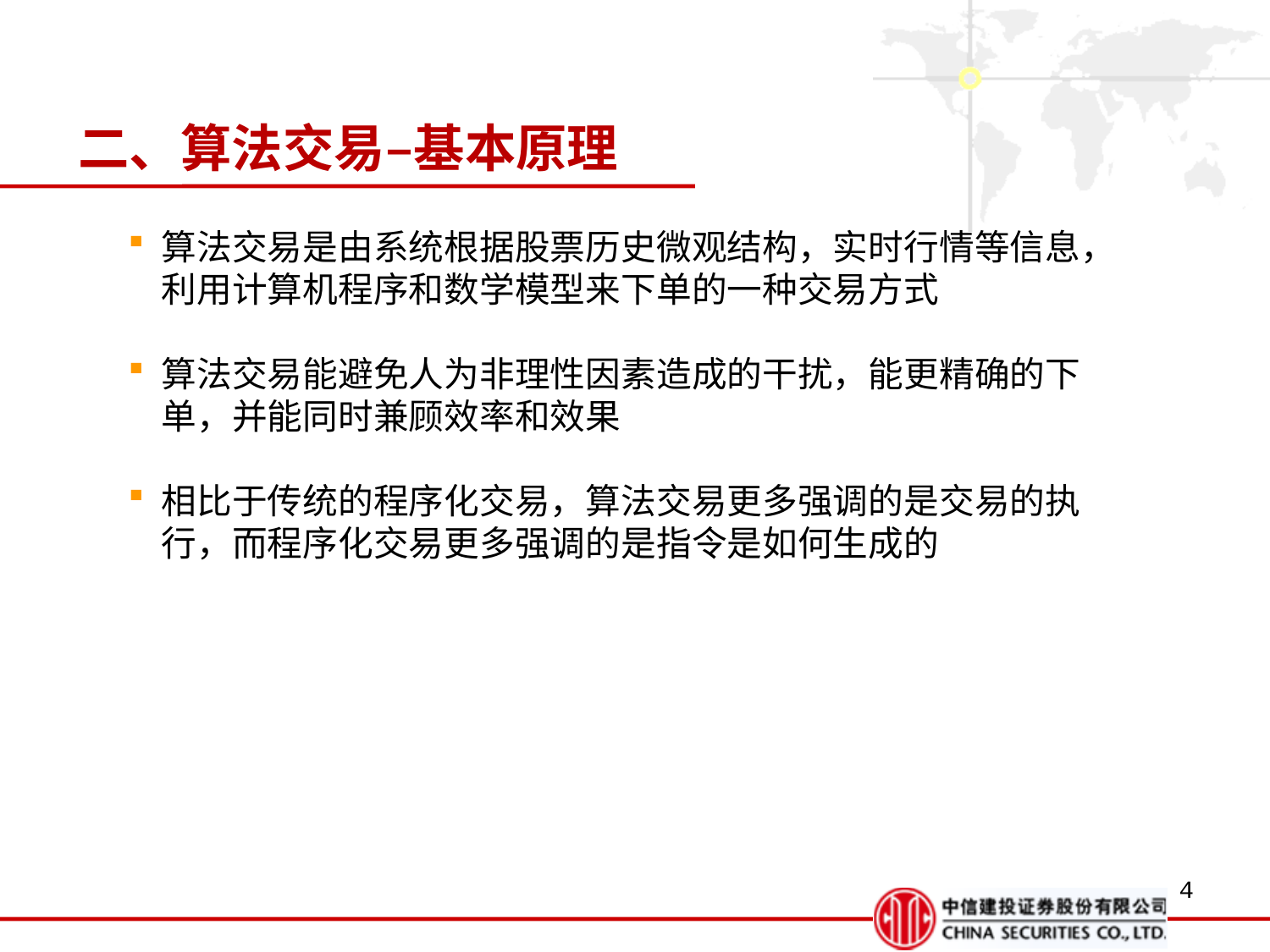

二、算法交易–基本原理
算法交易是由系统根据股票历史微观结构，实时行情等信息，利用计算机程序和数学模型来下单的一种交易方式

算法交易能避免人为非理性因素造成的干扰，能更精确的下单，并能同时兼顾效率和效果

相比于传统的程序化交易，算法交易更多强调的是交易的执行，而程序化交易更多强调的是指令是如何生成的
4